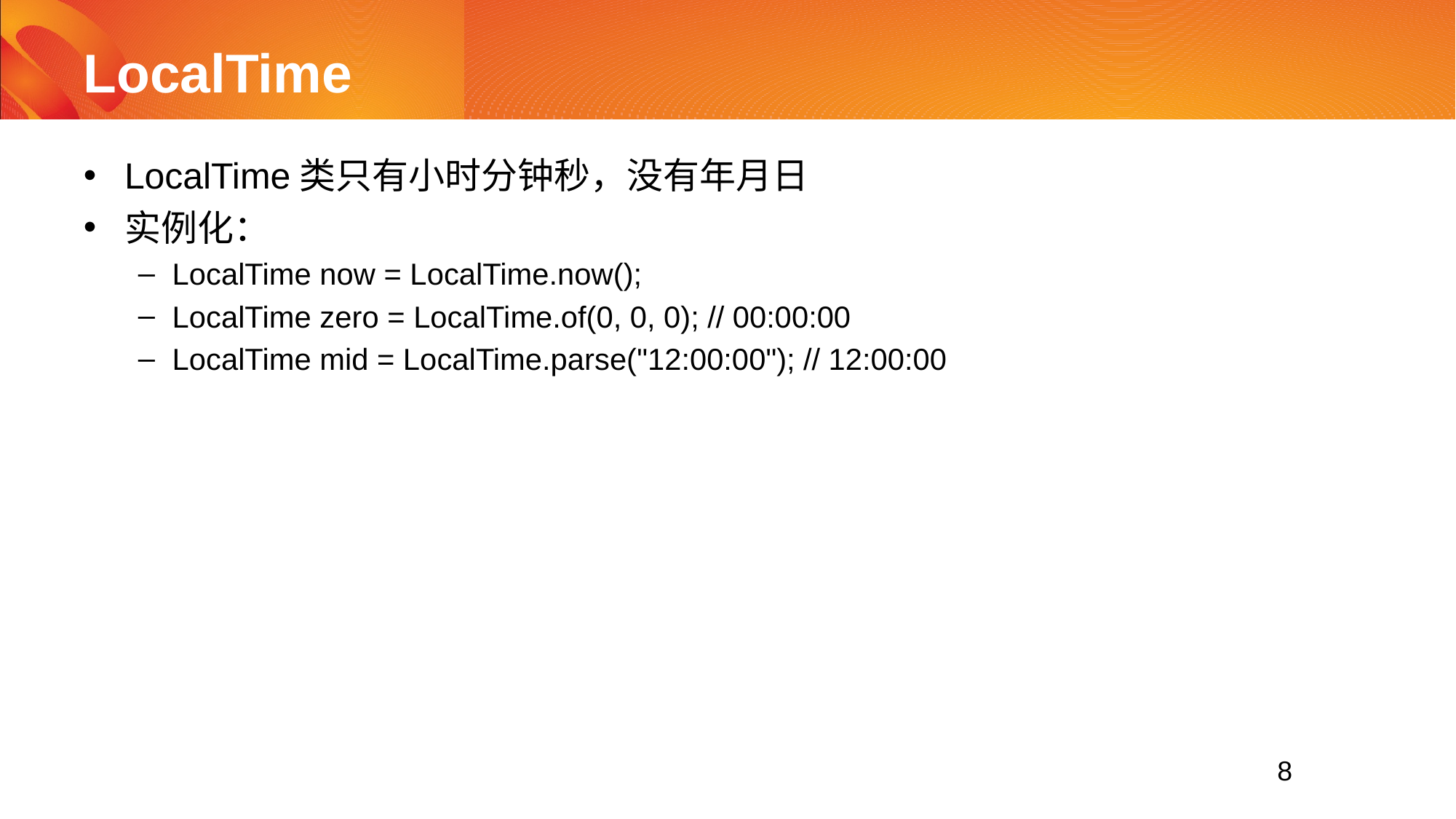

# LocalTime
LocalTime类只有小时分钟秒，没有年月日
实例化：
LocalTime now = LocalTime.now();
LocalTime zero = LocalTime.of(0, 0, 0); // 00:00:00
LocalTime mid = LocalTime.parse("12:00:00"); // 12:00:00